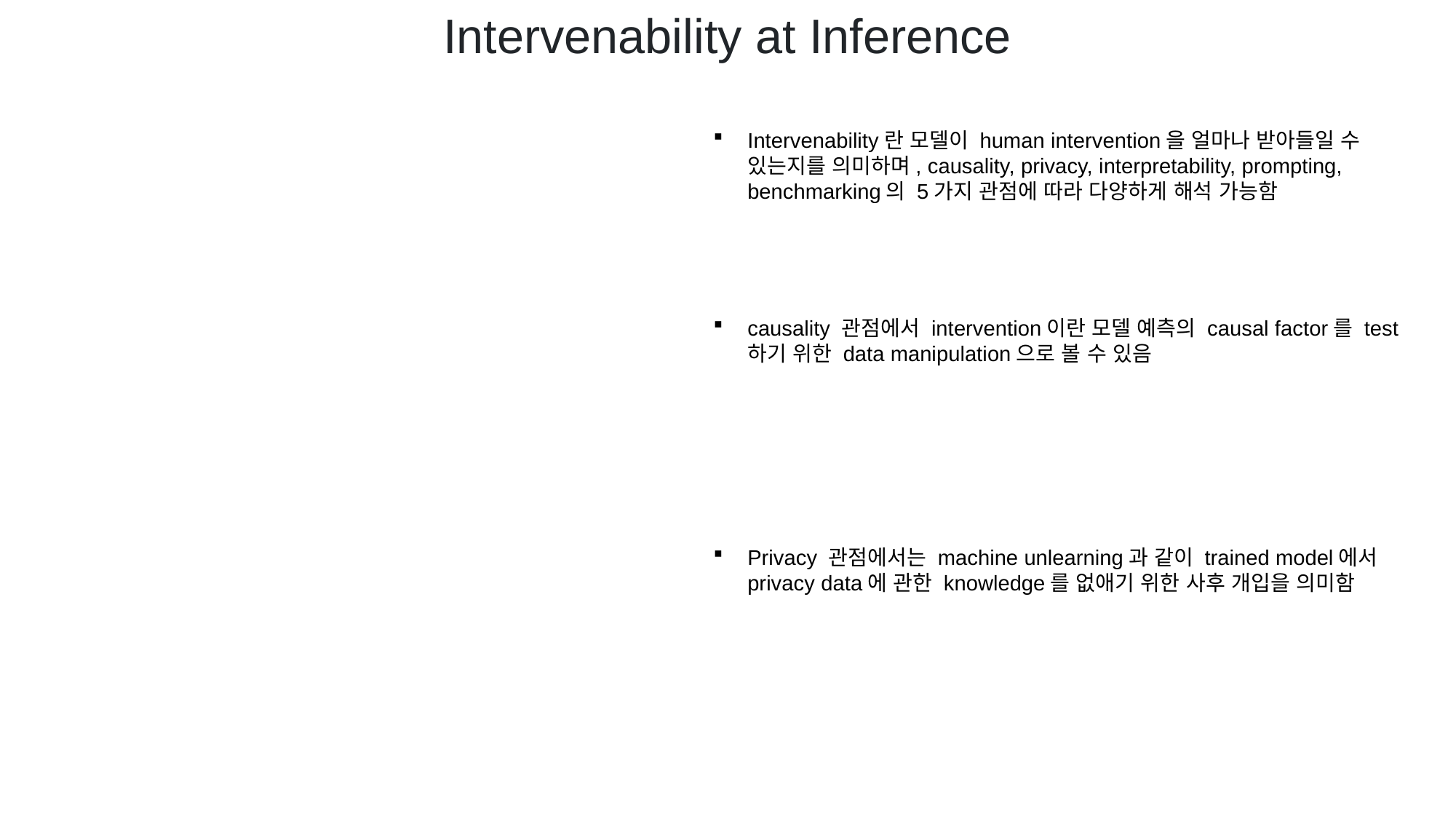

Intervenability at Inference
Intervenability란 모델이 human intervention을 얼마나 받아들일 수 있는지를 의미하며, causality, privacy, interpretability, prompting, benchmarking의 5가지 관점에 따라 다양하게 해석 가능함
causality 관점에서 intervention이란 모델 예측의 causal factor를 test하기 위한 data manipulation으로 볼 수 있음

Privacy 관점에서는 machine unlearning과 같이 trained model에서 privacy data에 관한 knowledge를 없애기 위한 사후 개입을 의미함